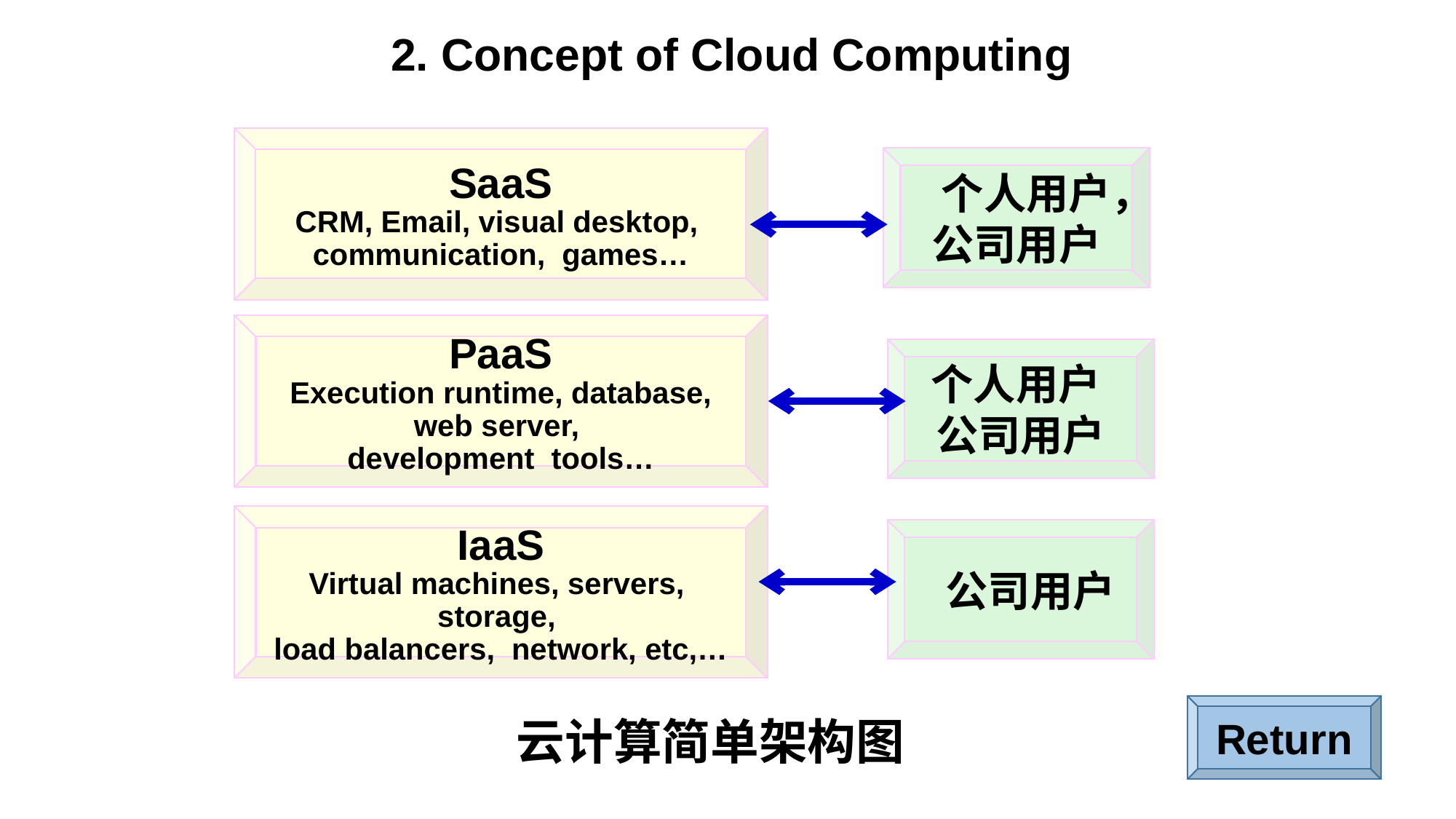

2. Concept of Cloud Computing
SaaS
CRM, Email, visual desktop,
communication,  games…
 个人用户，
公司用户
PaaS
Execution runtime, database, web server,
development  tools…
个人用户
公司用户
IaaS
Virtual machines, servers,  storage,
load balancers,  network, etc,…
 公司用户
Return
云计算简单架构图